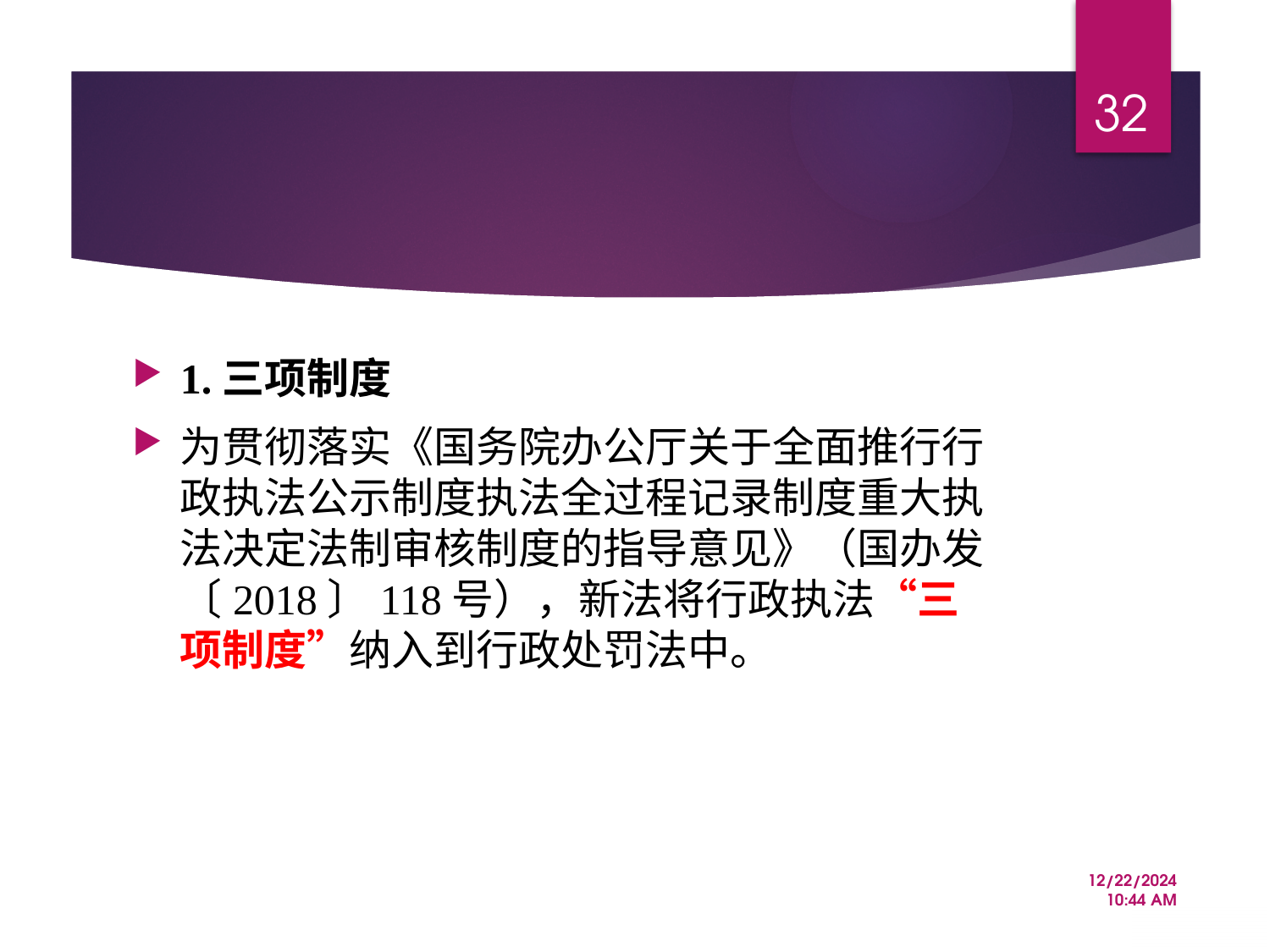

32
#
1.三项制度
为贯彻落实《国务院办公厅关于全面推行行政执法公示制度执法全过程记录制度重大执法决定法制审核制度的指导意见》（国办发〔2018〕118号），新法将行政执法“三项制度”纳入到行政处罚法中。

12/22/2024 10:44 AM